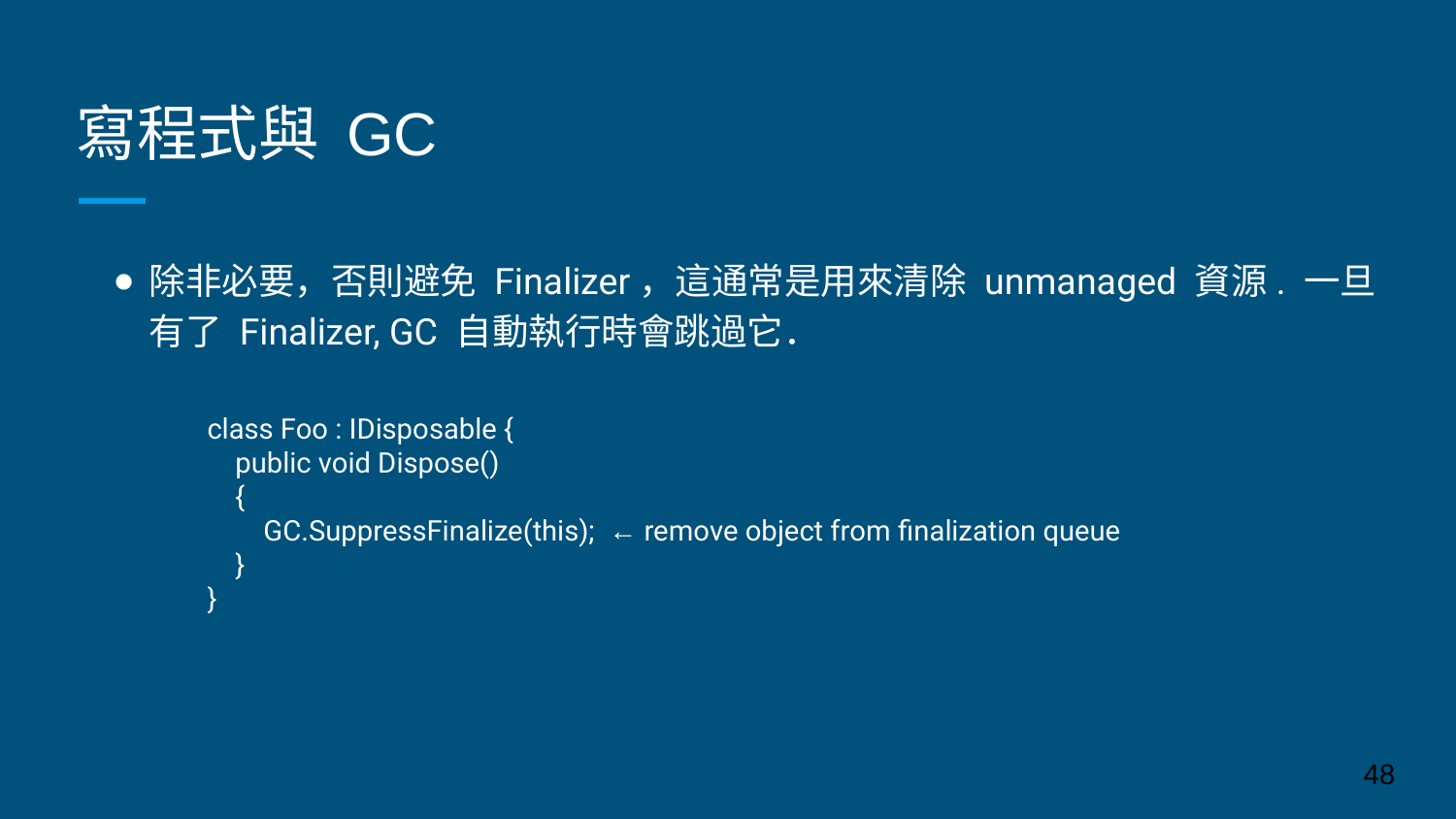

# 寫程式與 GC
除非必要，否則避免 Finalizer，這通常是用來清除 unmanaged 資源. 一旦有了 Finalizer, GC 自動執行時會跳過它．
class Foo : IDisposable {
    public void Dispose()
    {
        GC.SuppressFinalize(this);  ← remove object from finalization queue
    }
}
48